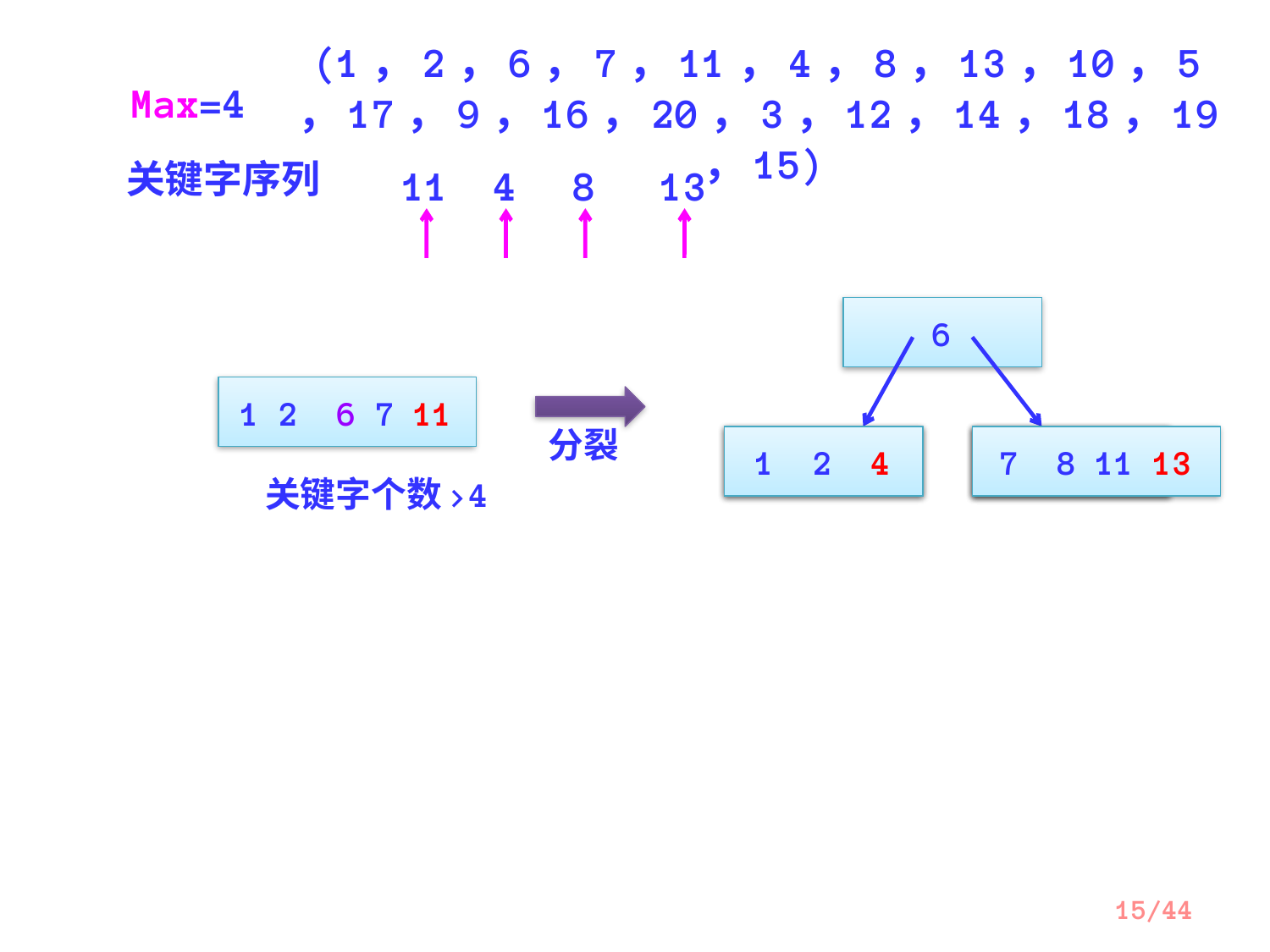

(1，2，6，7，11，4，8，13，10，5，17，9，16，20，3，12，14，18，19，15)
Max=4
关键字序列
11
4
8
13
6
1 2  6 7 11

分裂
1  2
1  2  4
7  11
7  8 11
7  8 11 13
关键字个数>4
15/44